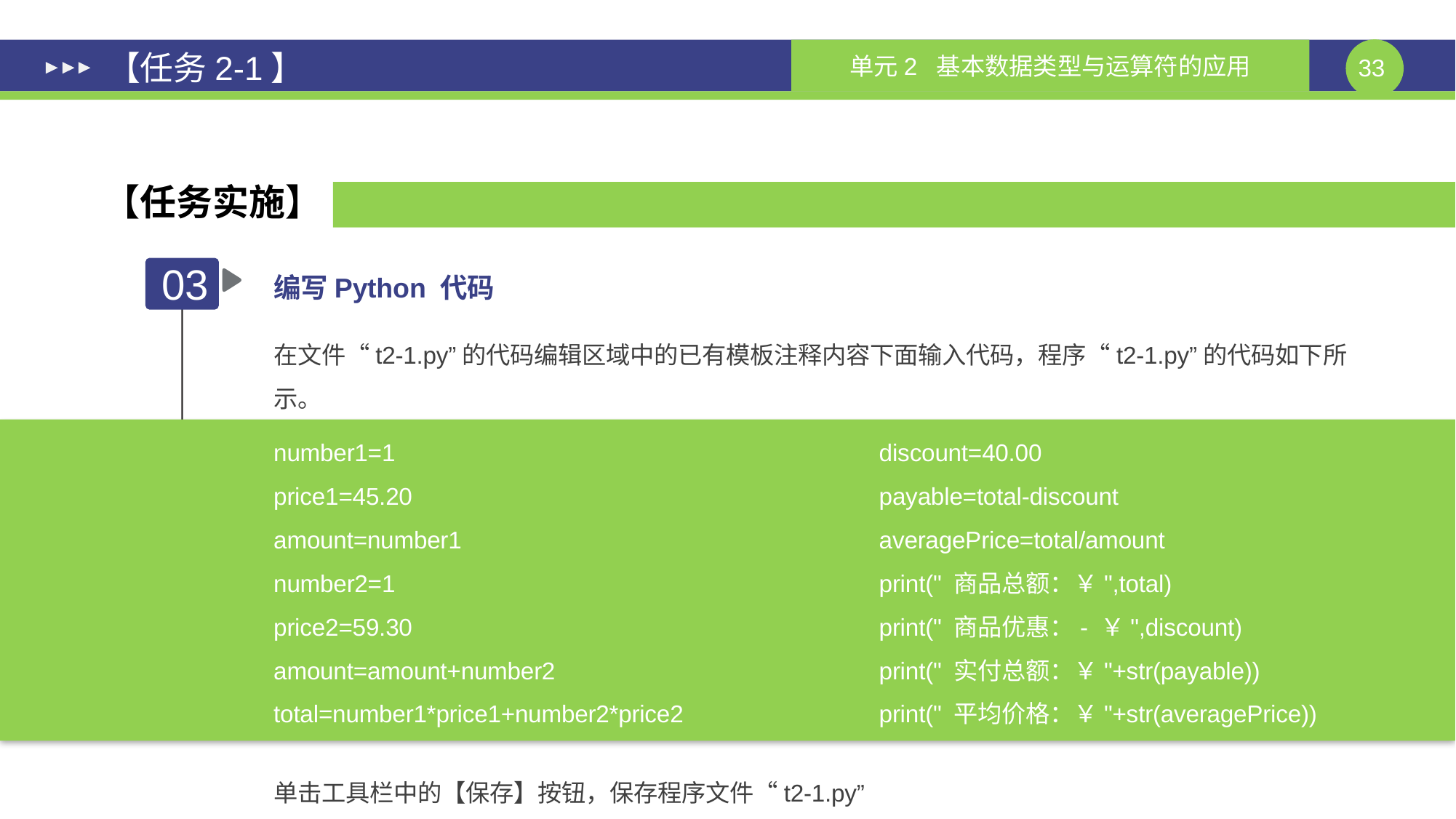

# 【任务2-1】
【任务实施】

编写Python 代码
03

在文件“t2-1.py”的代码编辑区域中的已有模板注释内容下面输入代码，程序“t2-1.py”的代码如下所示。
number1=1
price1=45.20
amount=number1
number2=1
price2=59.30
amount=amount+number2
total=number1*price1+number2*price2
discount=40.00
payable=total-discount
averagePrice=total/amount
print(" 商品总额：￥",total)
print(" 商品优惠：- ￥",discount)
print(" 实付总额：￥"+str(payable))
print(" 平均价格：￥"+str(averagePrice))

单击工具栏中的【保存】按钮，保存程序文件“t2-1.py”